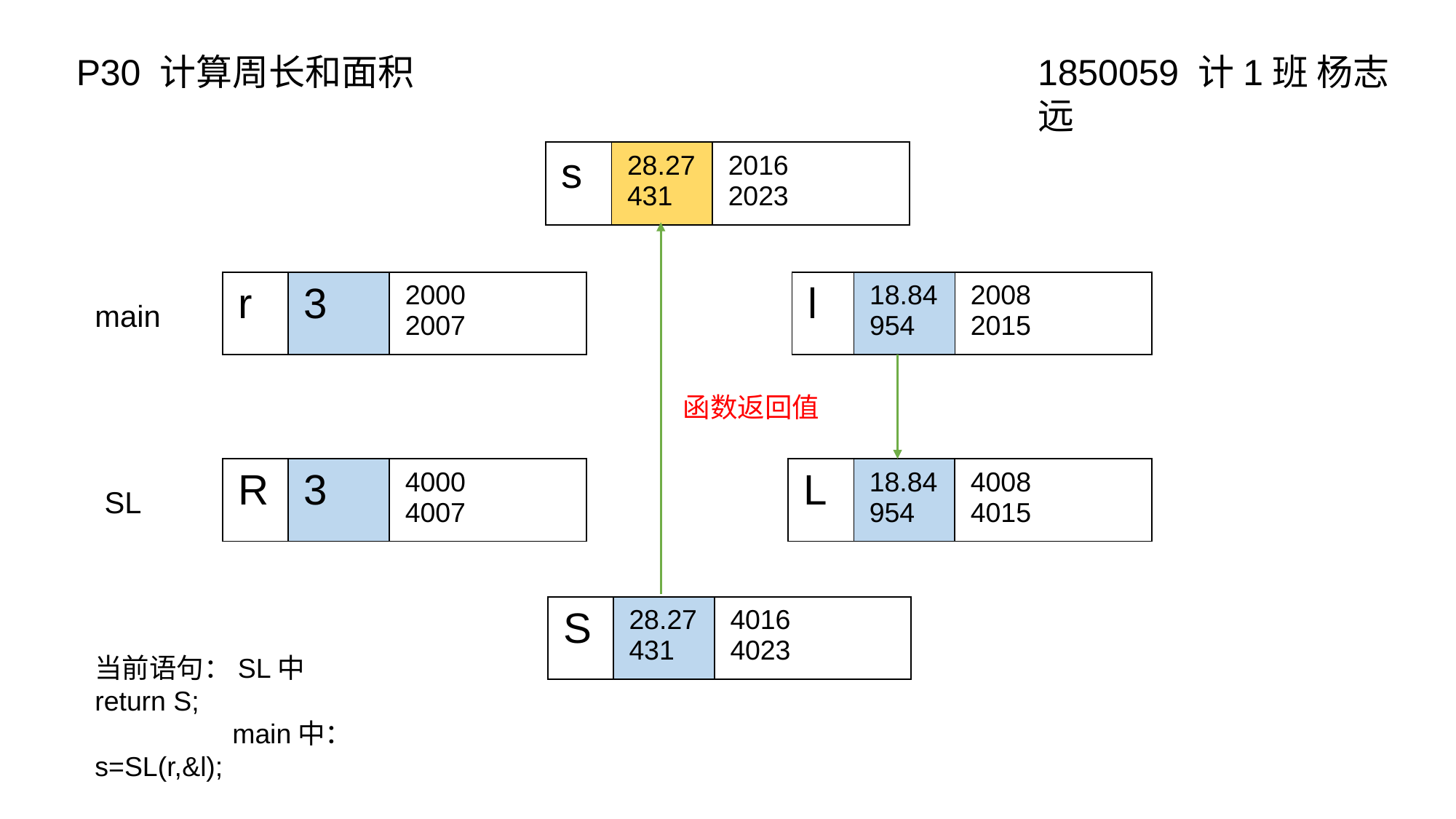

P30 计算周长和面积
1850059 计1班 杨志远
| s | 28.27431 | 2016 2023 |
| --- | --- | --- |
| r | 3 | 2000 2007 |
| --- | --- | --- |
| l | 18.84954 | 2008 2015 |
| --- | --- | --- |
main
函数返回值
| R | 3 | 4000 4007 |
| --- | --- | --- |
| L | 18.84954 | 4008 4015 |
| --- | --- | --- |
SL
| S | 28.27431 | 4016 4023 |
| --- | --- | --- |
当前语句：SL中
return S;
                  main中：
s=SL(r,&l);